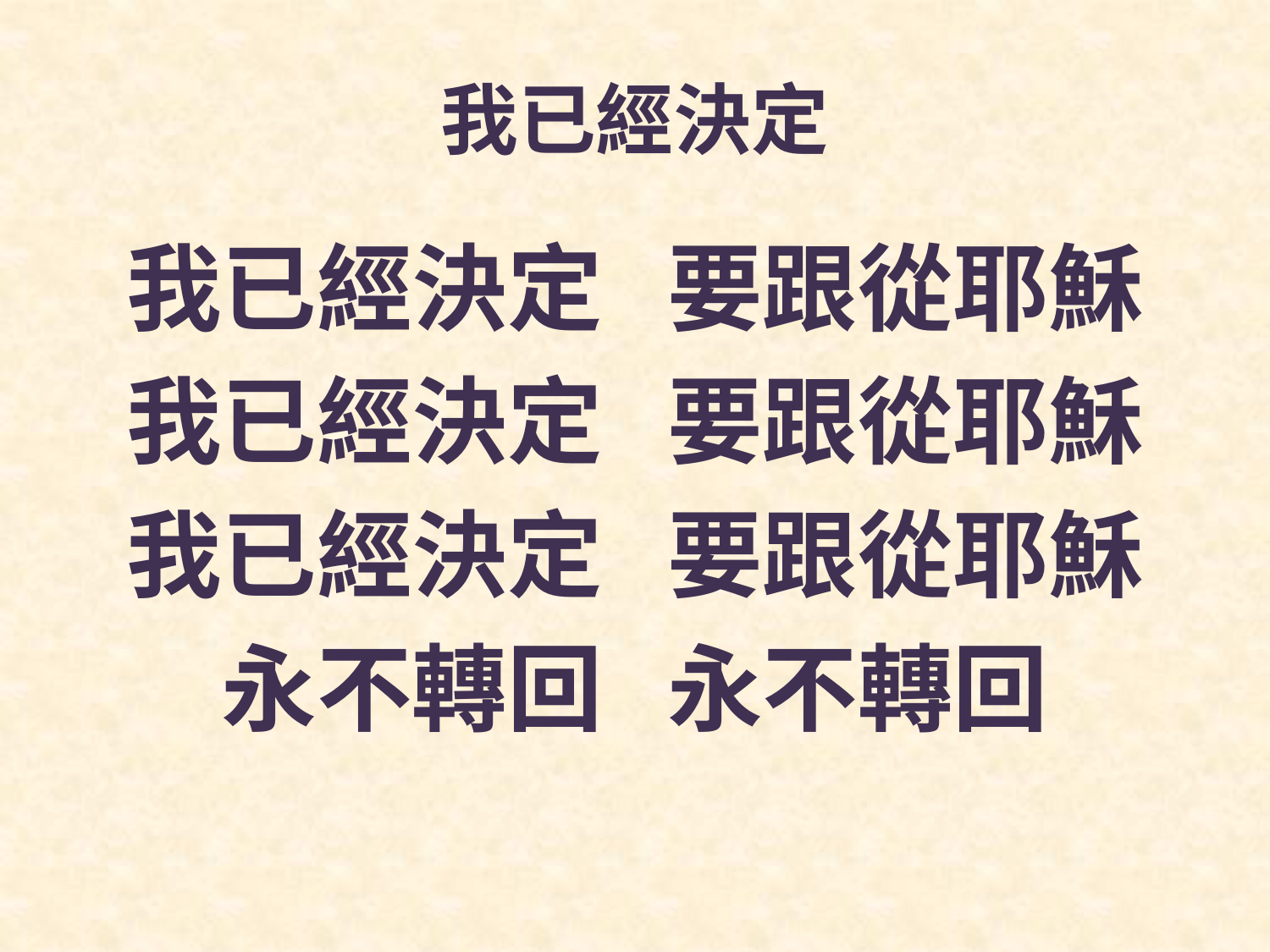

# 我已經決定
我已經決定   要跟從耶穌
我已經決定   要跟從耶穌
我已經決定   要跟從耶穌
永不轉回   永不轉回